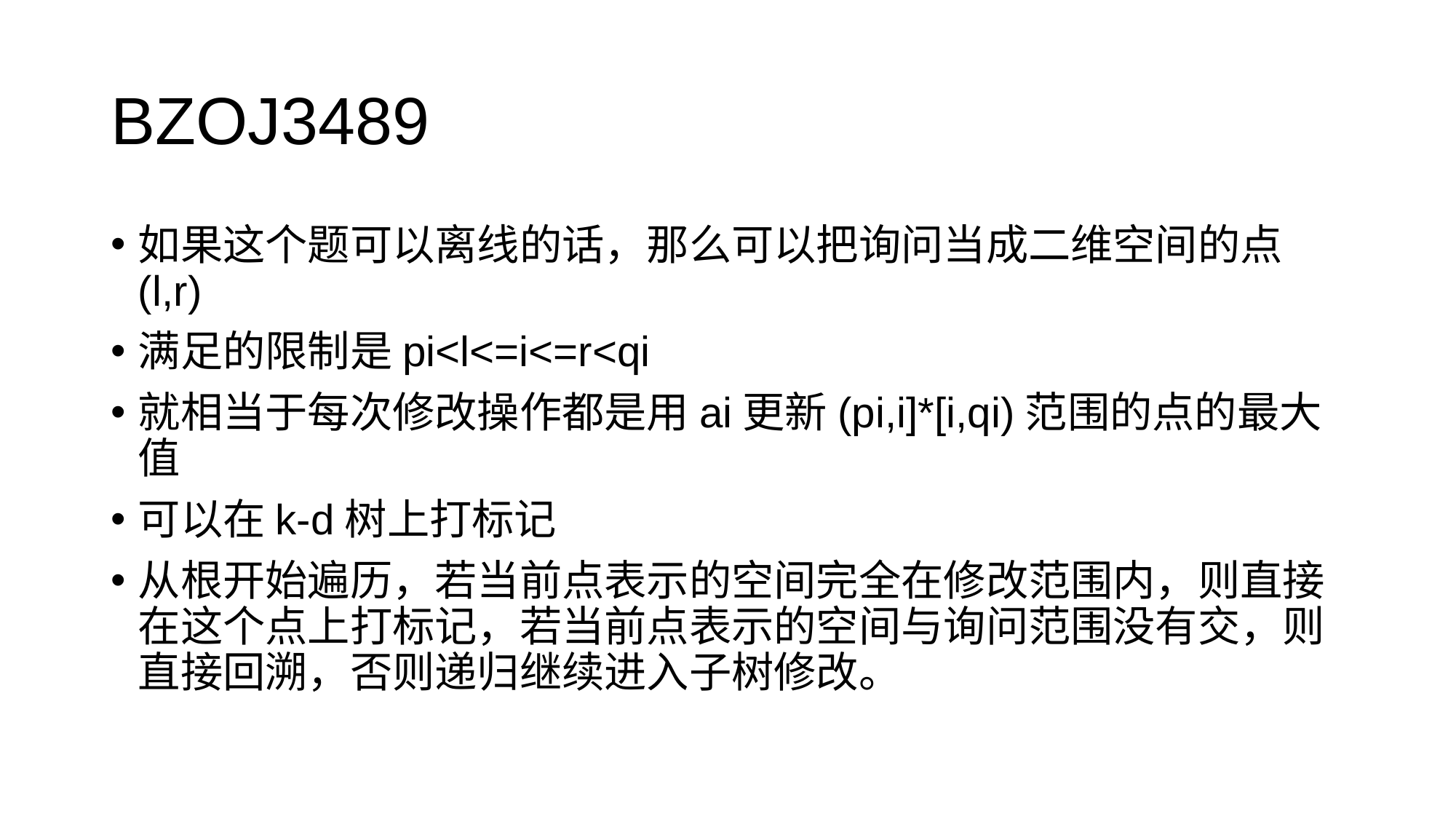

# BZOJ3489
如果这个题可以离线的话，那么可以把询问当成二维空间的点(l,r)
满足的限制是pi<l<=i<=r<qi
就相当于每次修改操作都是用ai更新(pi,i]*[i,qi)范围的点的最大值
可以在k-d树上打标记
从根开始遍历，若当前点表示的空间完全在修改范围内，则直接在这个点上打标记，若当前点表示的空间与询问范围没有交，则直接回溯，否则递归继续进入子树修改。